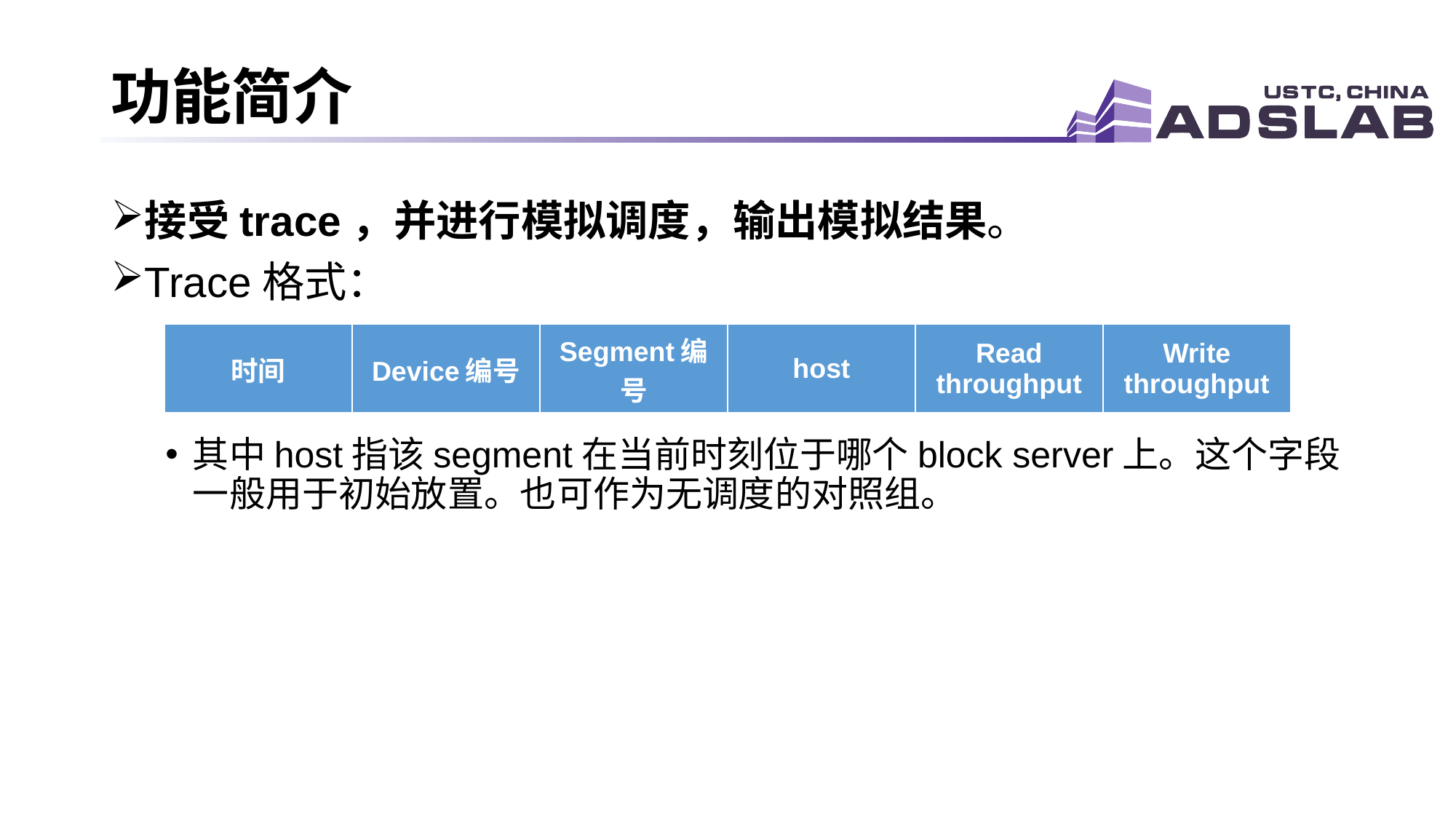

# 功能简介
接受trace，并进行模拟调度，输出模拟结果。
Trace格式：

其中host指该segment在当前时刻位于哪个block server上。这个字段一般用于初始放置。也可作为无调度的对照组。
| 时间 | Device编号 | Segment编号 | host | Read throughput | Write throughput |
| --- | --- | --- | --- | --- | --- |
36